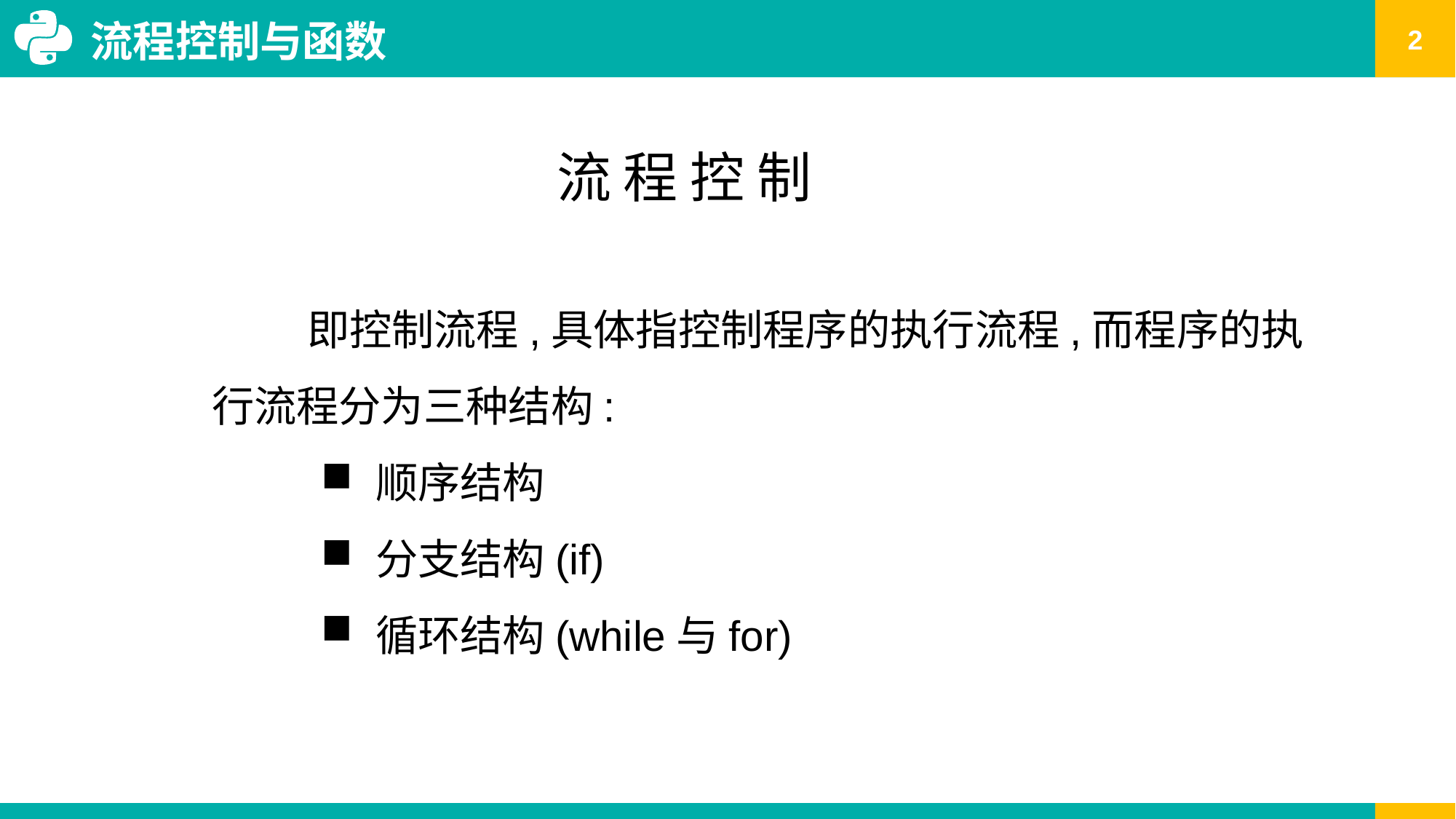

流程控制与函数
流 程 控 制
         即控制流程,具体指控制程序的执行流程,而程序的执行流程分为三种结构:
顺序结构
分支结构(if)
循环结构(while与for)